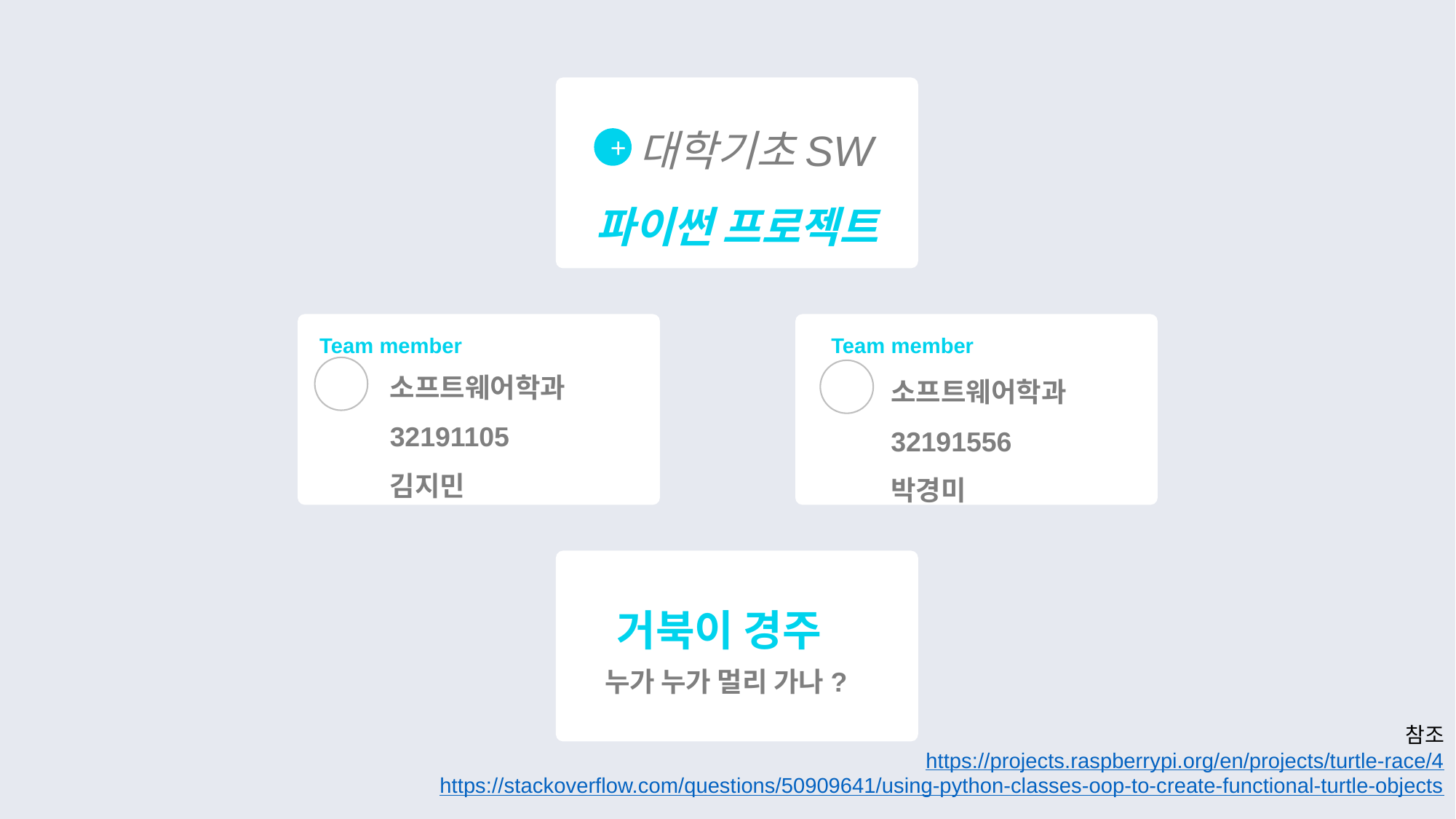

대학기초SW
파이썬 프로젝트
+

Team member
Team member
소프트웨어학과
32191105
김지민
소프트웨어학과
32191556
박경미

거북이 경주
누가 누가 멀리 가나?
참조
https://projects.raspberrypi.org/en/projects/turtle-race/4
https://stackoverflow.com/questions/50909641/using-python-classes-oop-to-create-functional-turtle-objects